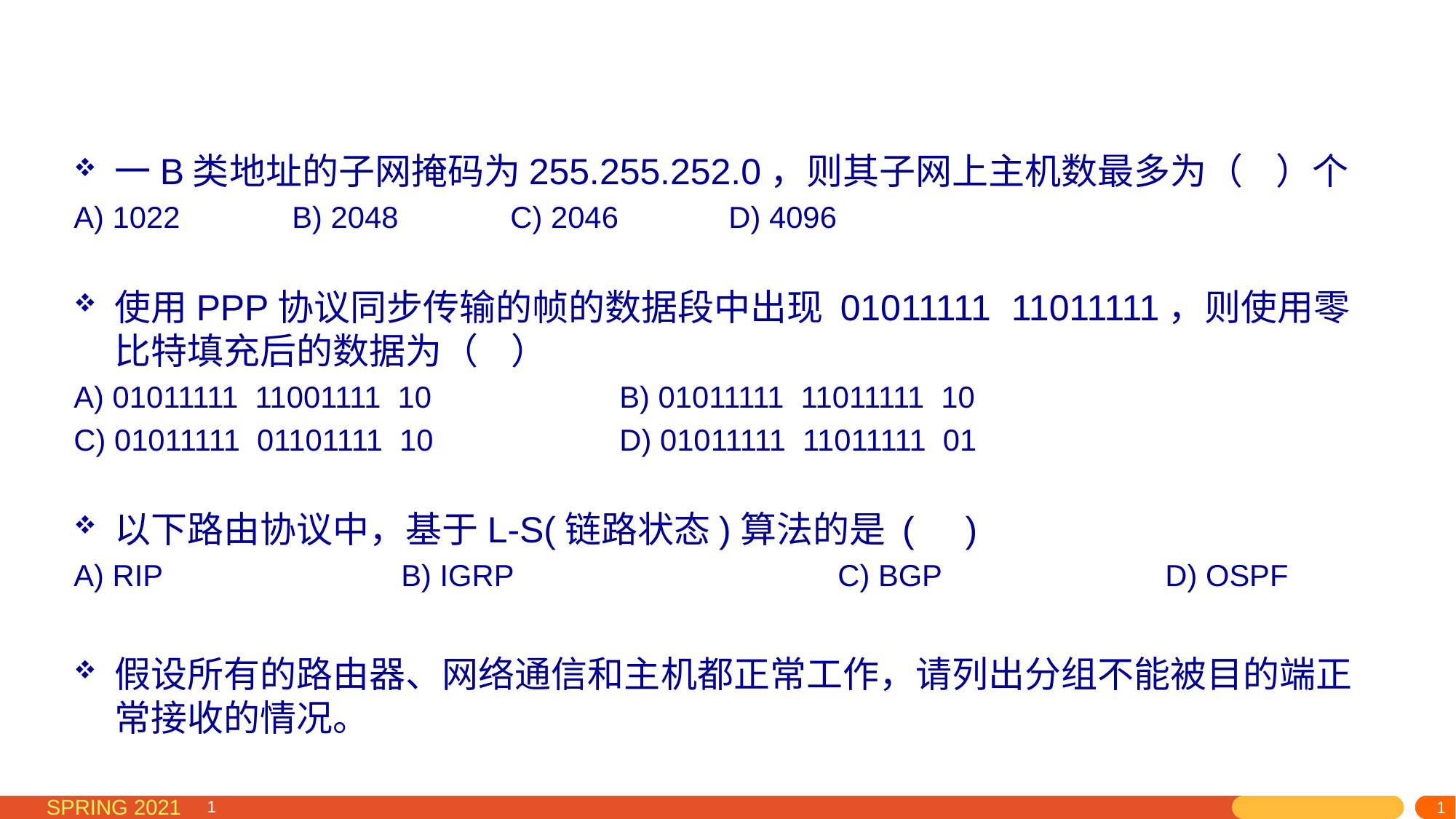

#
一B类地址的子网掩码为255.255.252.0，则其子网上主机数最多为（    ）个
A) 1022		B) 2048		C) 2046		D) 4096

使用PPP协议同步传输的帧的数据段中出现 01011111  11011111，则使用零比特填充后的数据为（    ）
A) 01011111  11001111  10		B) 01011111  11011111  10
C) 01011111  01101111  10		D) 01011111  11011111  01

以下路由协议中，基于L-S(链路状态)算法的是 (     )
A) RIP			B) IGRP			C) BGP			D) OSPF

假设所有的路由器、网络通信和主机都正常工作，请列出分组不能被目的端正常接收的情况。